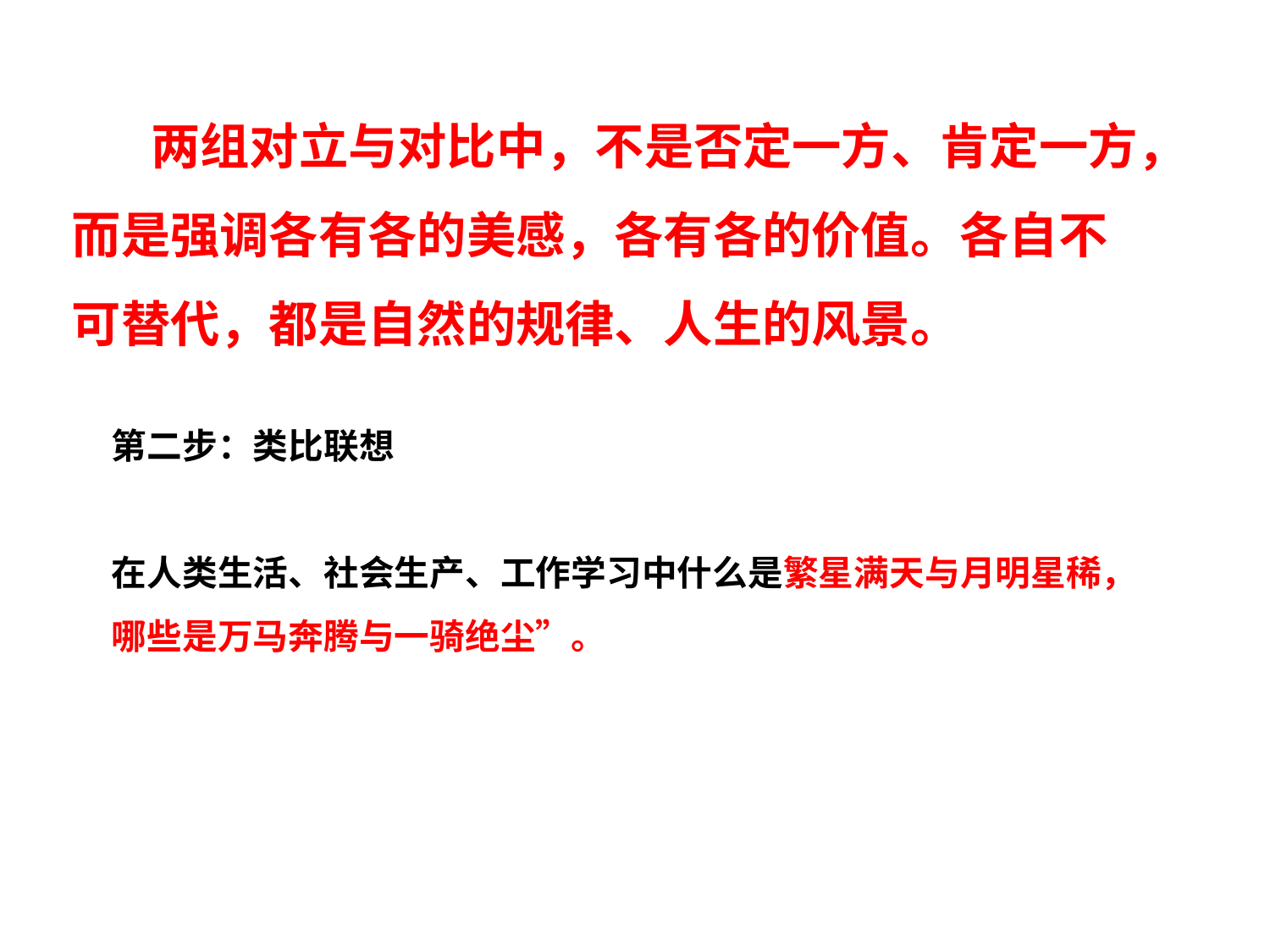

两组对立与对比中，不是否定一方、肯定一方，而是强调各有各的美感，各有各的价值。各自不可替代，都是自然的规律、人生的风景。

第二步：类比联想

在人类生活、社会生产、工作学习中什么是繁星满天与月明星稀，
哪些是万马奔腾与一骑绝尘”。